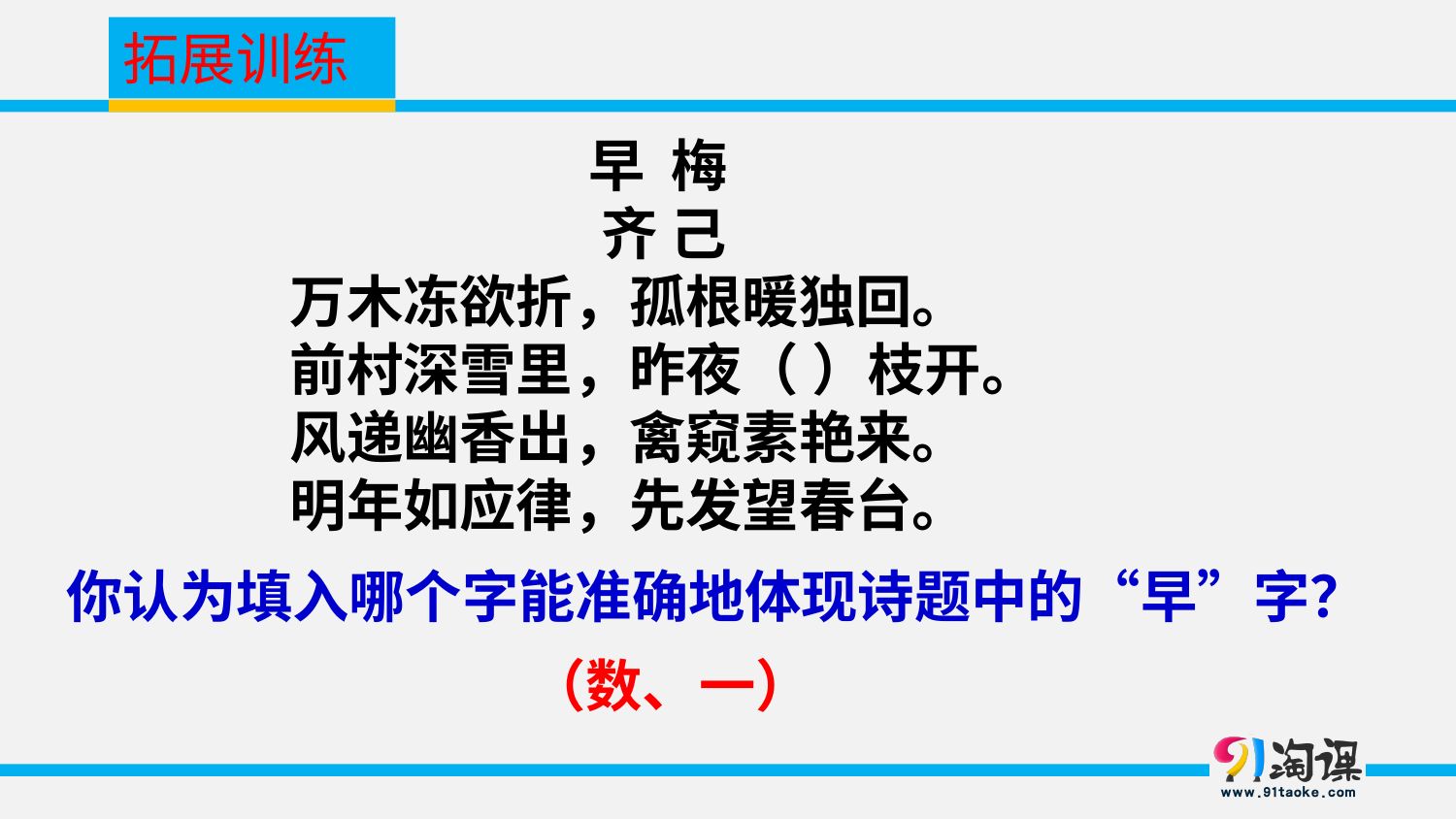

拓展训练
早  梅
齐 己
   万木冻欲折，孤根暖独回。
   前村深雪里，昨夜（ ）枝开。
   风递幽香出，禽窥素艳来。
   明年如应律，先发望春台。
   你认为填入哪个字能准确地体现诗题中的“早”字？
（数、一）